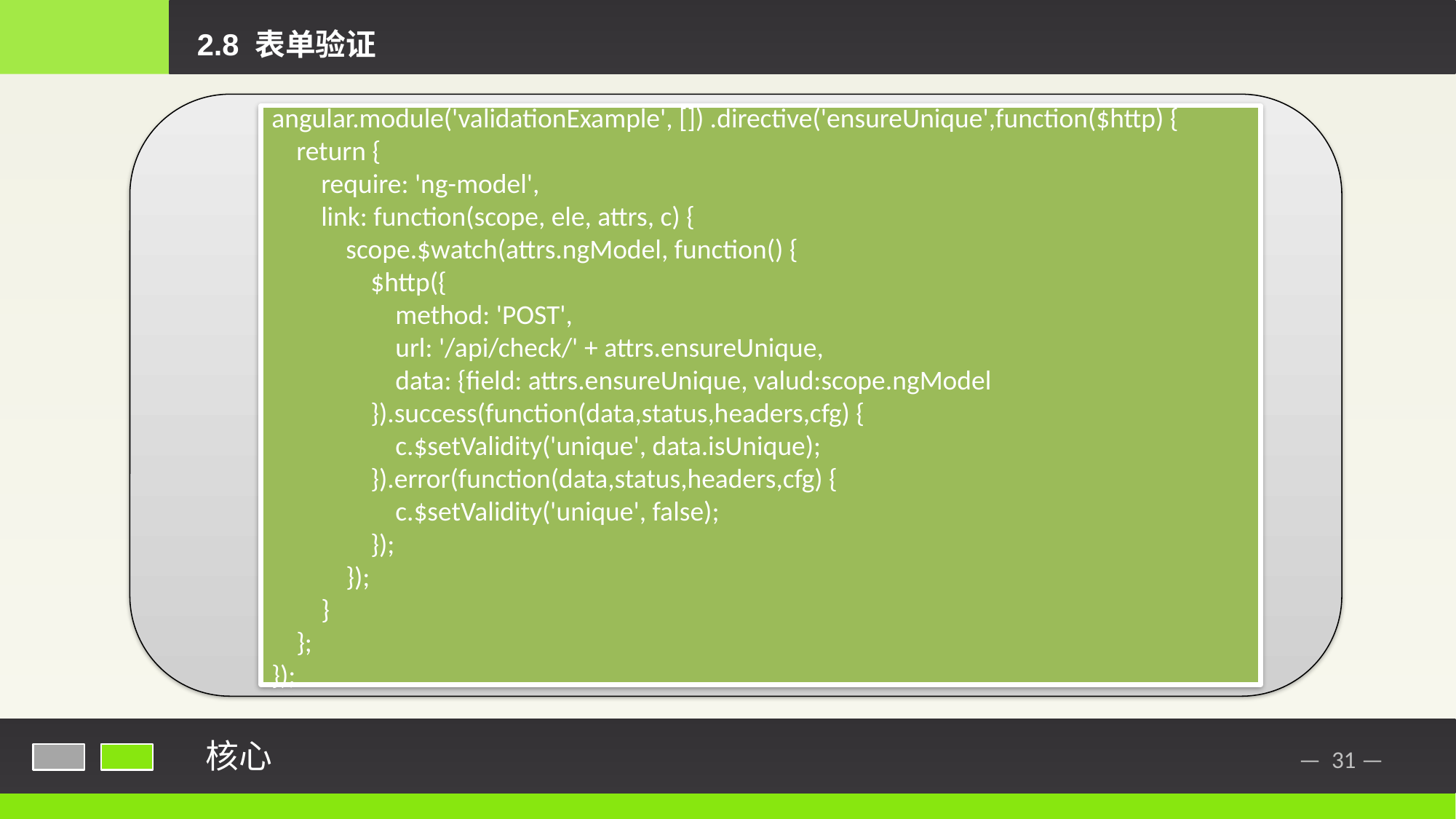

2.8 表单验证

angular.module('validationExample', []) .directive('ensureUnique',function($http) {
    return {
        require: 'ng-model',
        link: function(scope, ele, attrs, c) {
            scope.$watch(attrs.ngModel, function() {
                $http({
                    method: 'POST',
                    url: '/api/check/' + attrs.ensureUnique,
                    data: {field: attrs.ensureUnique, valud:scope.ngModel
                }).success(function(data,status,headers,cfg) {
                    c.$setValidity('unique', data.isUnique);
                }).error(function(data,status,headers,cfg) {
                    c.$setValidity('unique', false);
                });
            });
        }
    };
});